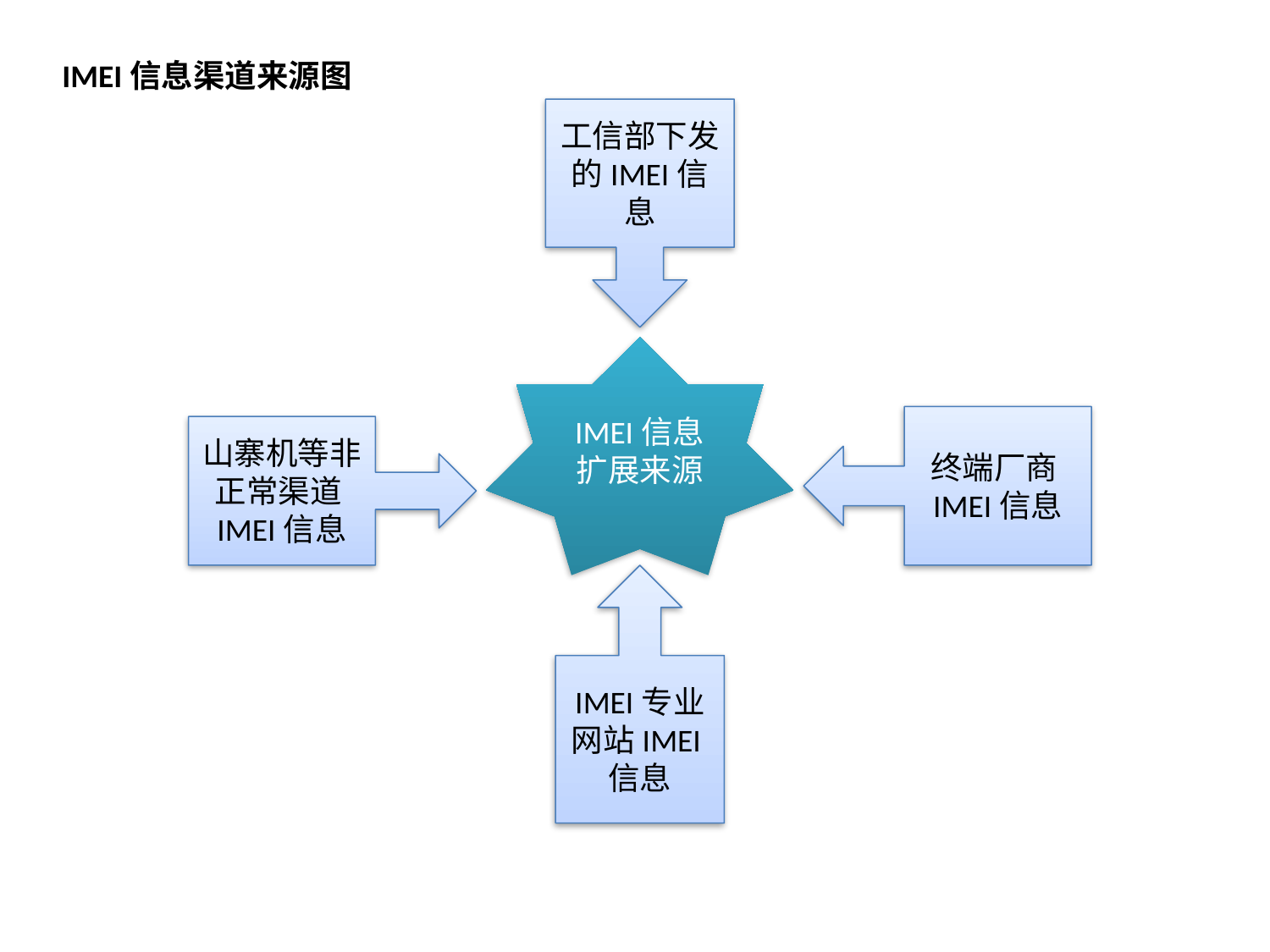

IMEI信息渠道来源图
工信部下发的IMEI信息
IMEI信息扩展来源
终端厂商IMEI信息
山寨机等非正常渠道IMEI信息
IMEI专业网站IMEI信息